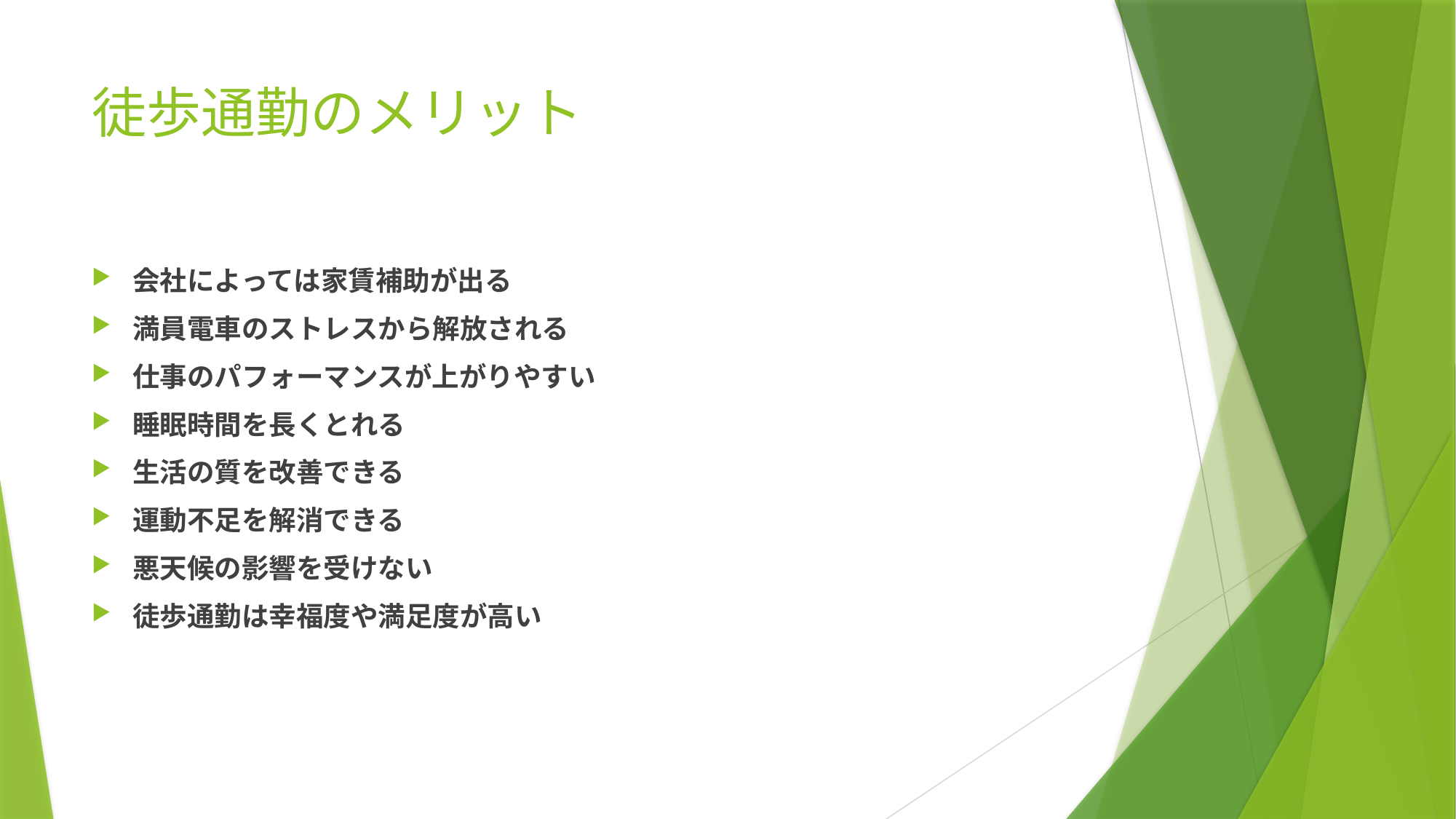

# 徒歩通勤のメリット
会社によっては家賃補助が出る
満員電車のストレスから解放される
仕事のパフォーマンスが上がりやすい
睡眠時間を長くとれる
生活の質を改善できる
運動不足を解消できる
悪天候の影響を受けない
徒歩通勤は幸福度や満足度が高い